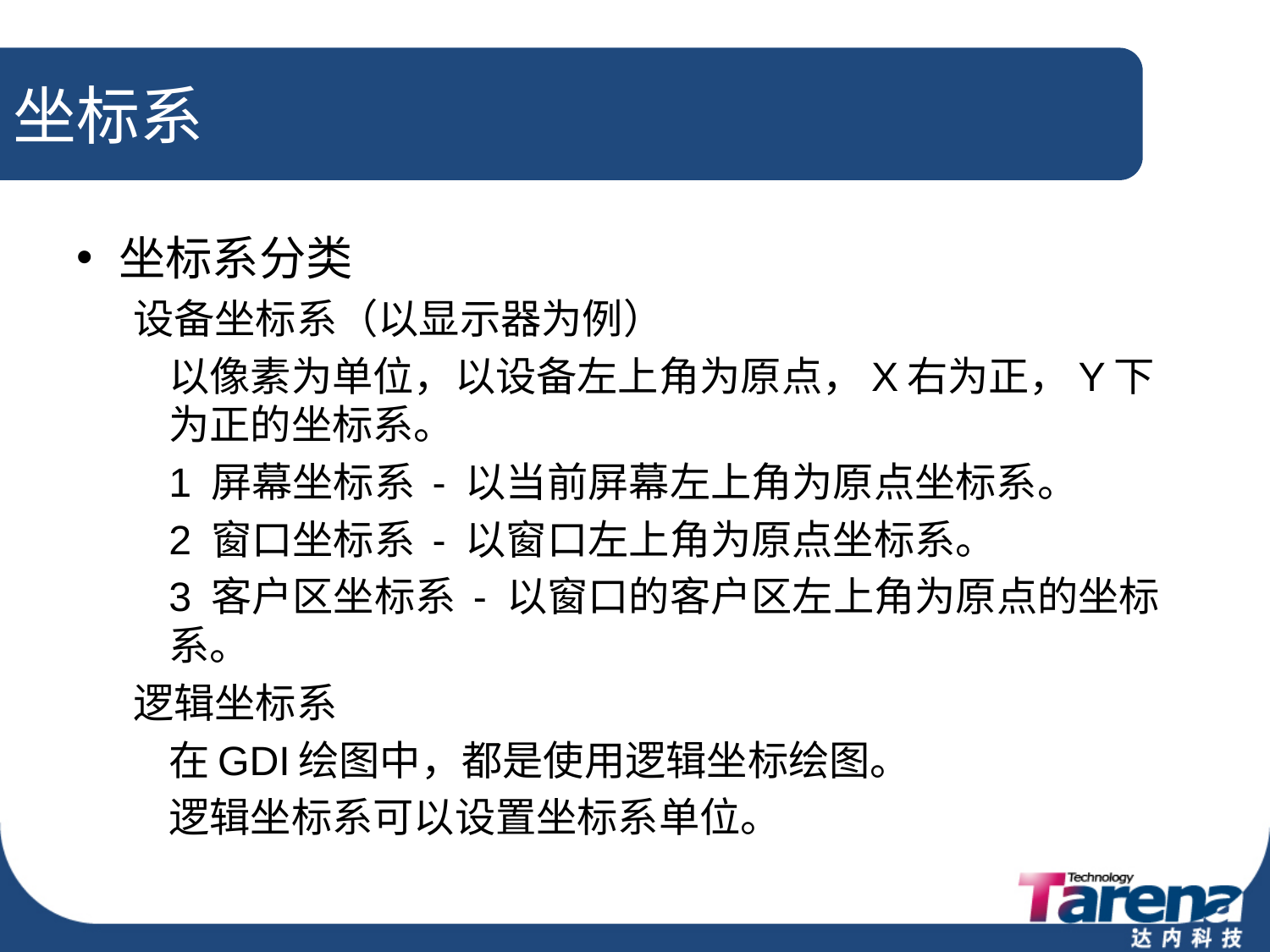

# 坐标系
坐标系分类
设备坐标系（以显示器为例）
	以像素为单位，以设备左上角为原点，X右为正，Y下为正的坐标系。
	1 屏幕坐标系 - 以当前屏幕左上角为原点坐标系。
	2 窗口坐标系 - 以窗口左上角为原点坐标系。
	3 客户区坐标系 - 以窗口的客户区左上角为原点的坐标系。
逻辑坐标系
	在GDI绘图中，都是使用逻辑坐标绘图。
	逻辑坐标系可以设置坐标系单位。